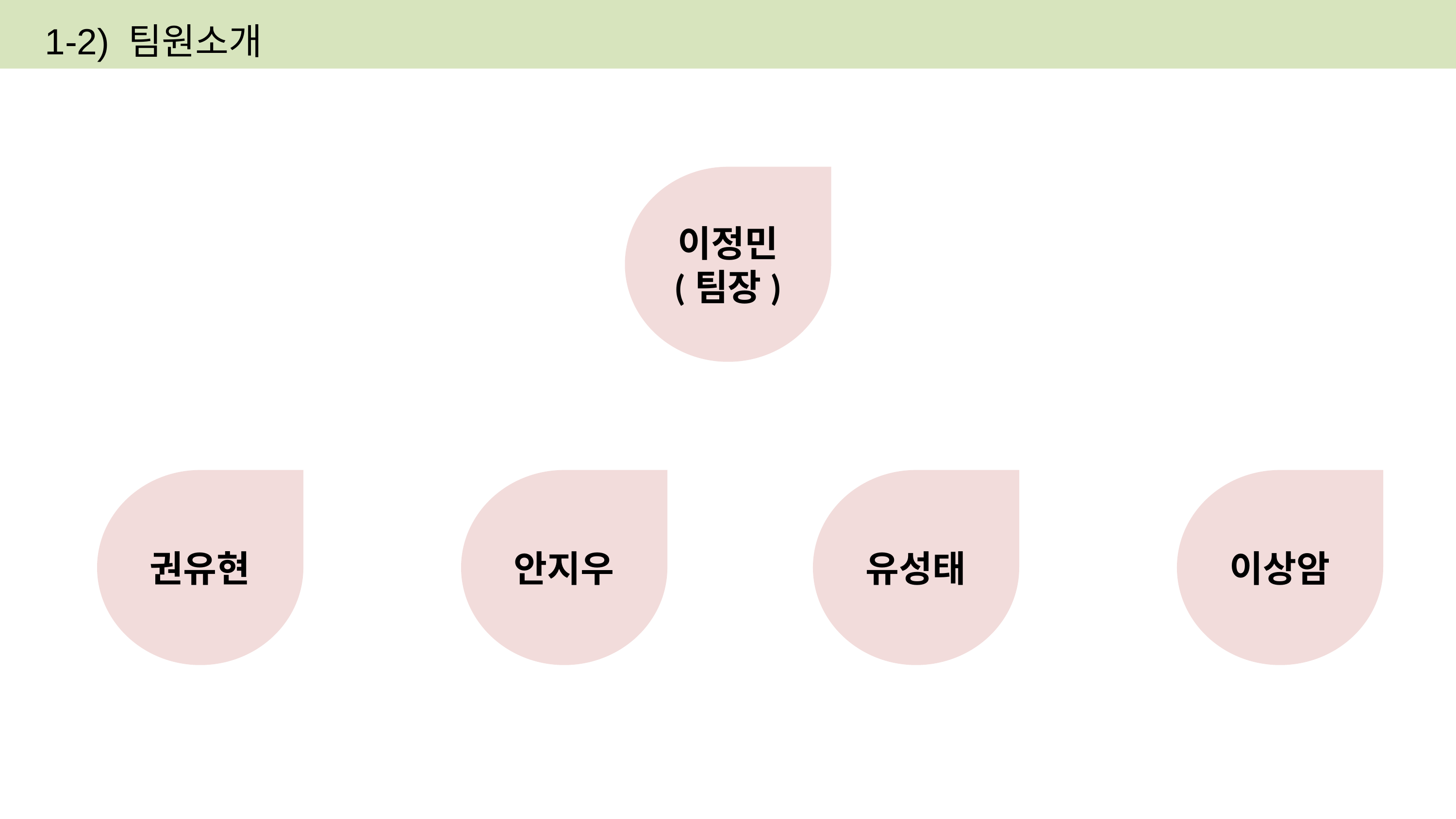

1-2) 팀원소개
이정민
(팀장)
권유현
안지우
유성태
이상암